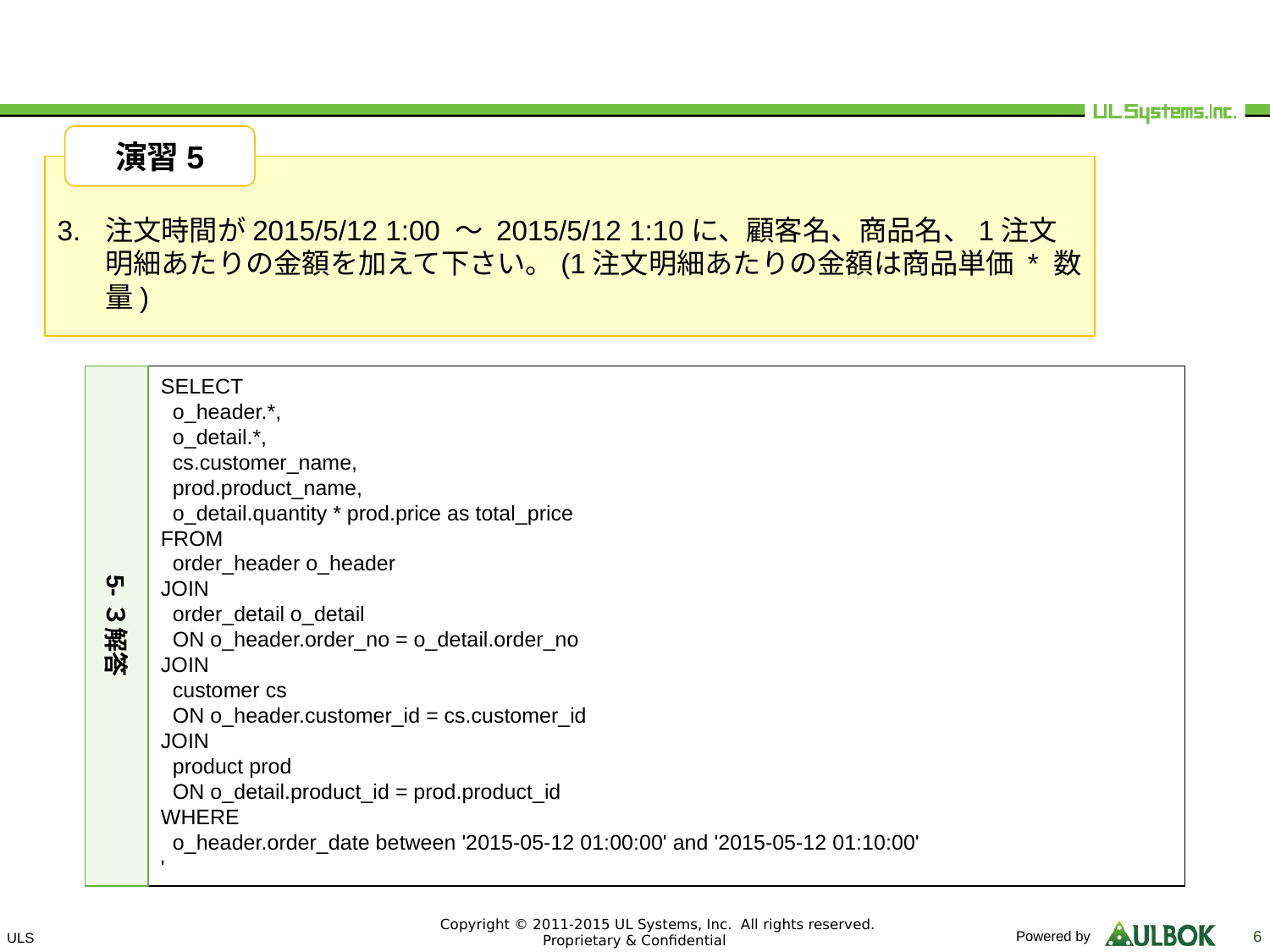

#

演習5

注文時間が2015/5/12 1:00 ～ 2015/5/12 1:10に、顧客名、商品名、1注文明細あたりの金額を加えて下さい。(1注文明細あたりの金額は商品単価 * 数量)
5-３解答
SELECT
  o_header.*,
  o_detail.*,
  cs.customer_name,
  prod.product_name,
  o_detail.quantity * prod.price as total_price
FROM
  order_header o_header
JOIN
  order_detail o_detail
  ON o_header.order_no = o_detail.order_no
JOIN
  customer cs
  ON o_header.customer_id = cs.customer_id
JOIN
  product prod
  ON o_detail.product_id = prod.product_id
WHERE
  o_header.order_date between '2015-05-12 01:00:00' and '2015-05-12 01:10:00'
'